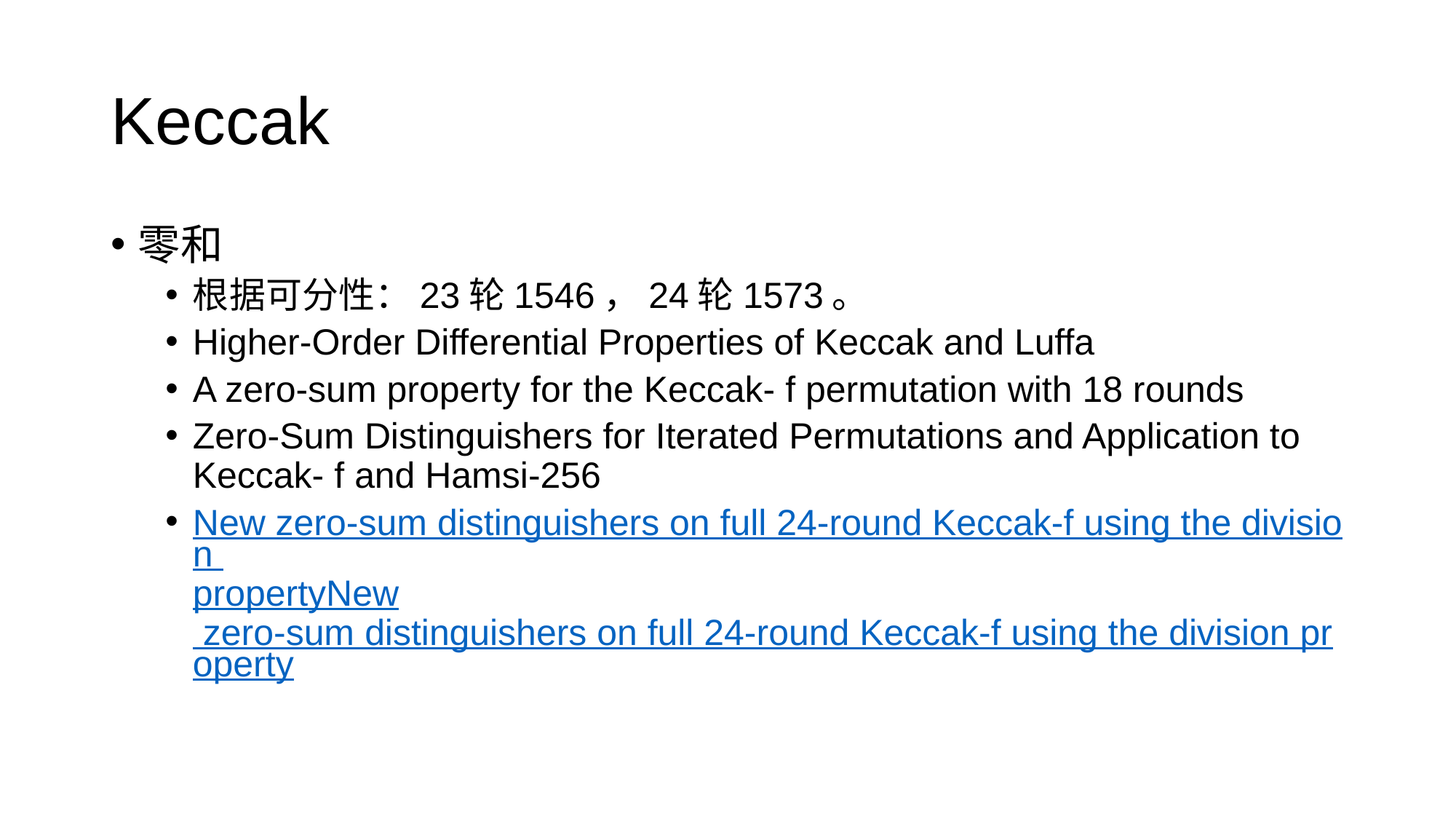

# Keccak
零和
根据可分性：23轮1546，24轮1573。
Higher-Order Differential Properties of Keccak and Luffa
A zero-sum property for the Keccak- f permutation with 18 rounds
Zero-Sum Distinguishers for Iterated Permutations and Application to Keccak- f and Hamsi-256
New zero-sum distinguishers on full 24-round Keccak-f using the division propertyNew zero-sum distinguishers on full 24-round Keccak-f using the division property